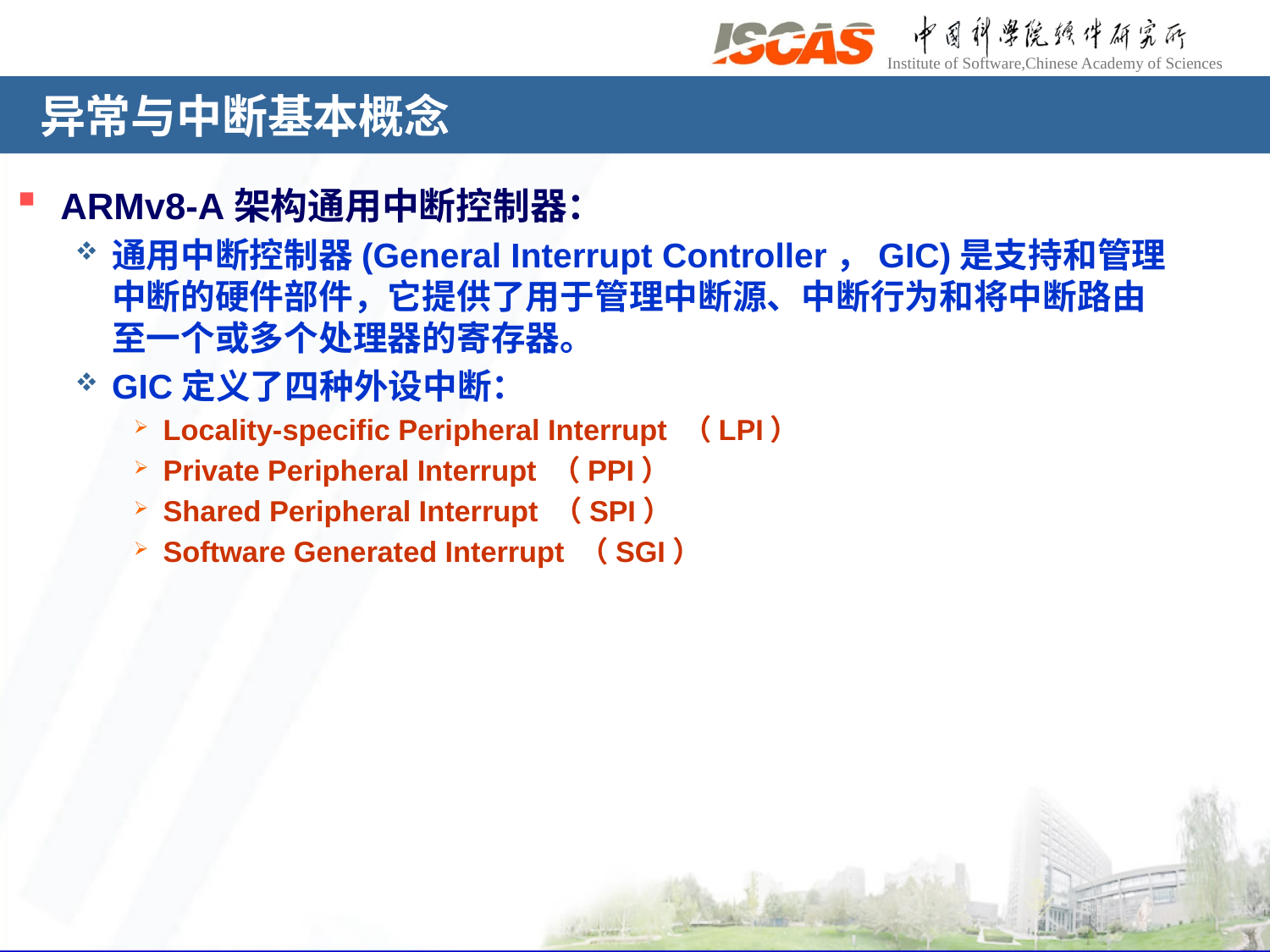

# 异常与中断基本概念
ARMv8-A架构通用中断控制器：
通用中断控制器(General Interrupt Controller，GIC)是支持和管理中断的硬件部件，它提供了用于管理中断源、中断行为和将中断路由至一个或多个处理器的寄存器。
GIC定义了四种外设中断：
Locality-specific Peripheral Interrupt （LPI）
Private Peripheral Interrupt （PPI）
Shared Peripheral Interrupt （SPI）
Software Generated Interrupt （SGI）